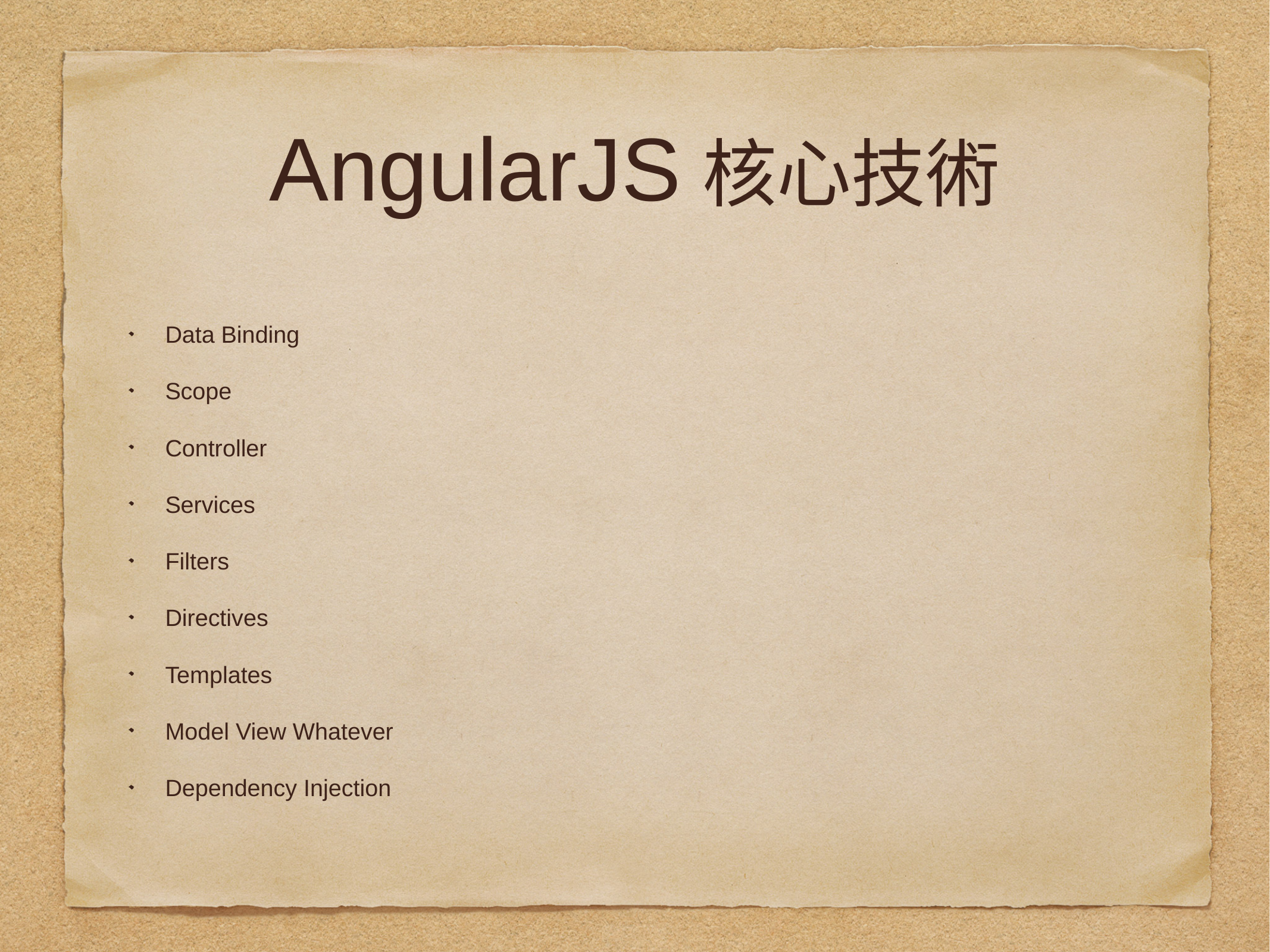

# AngularJS核心技術
Data Binding
Scope
Controller
Services
Filters
Directives
Templates
Model View Whatever
Dependency Injection